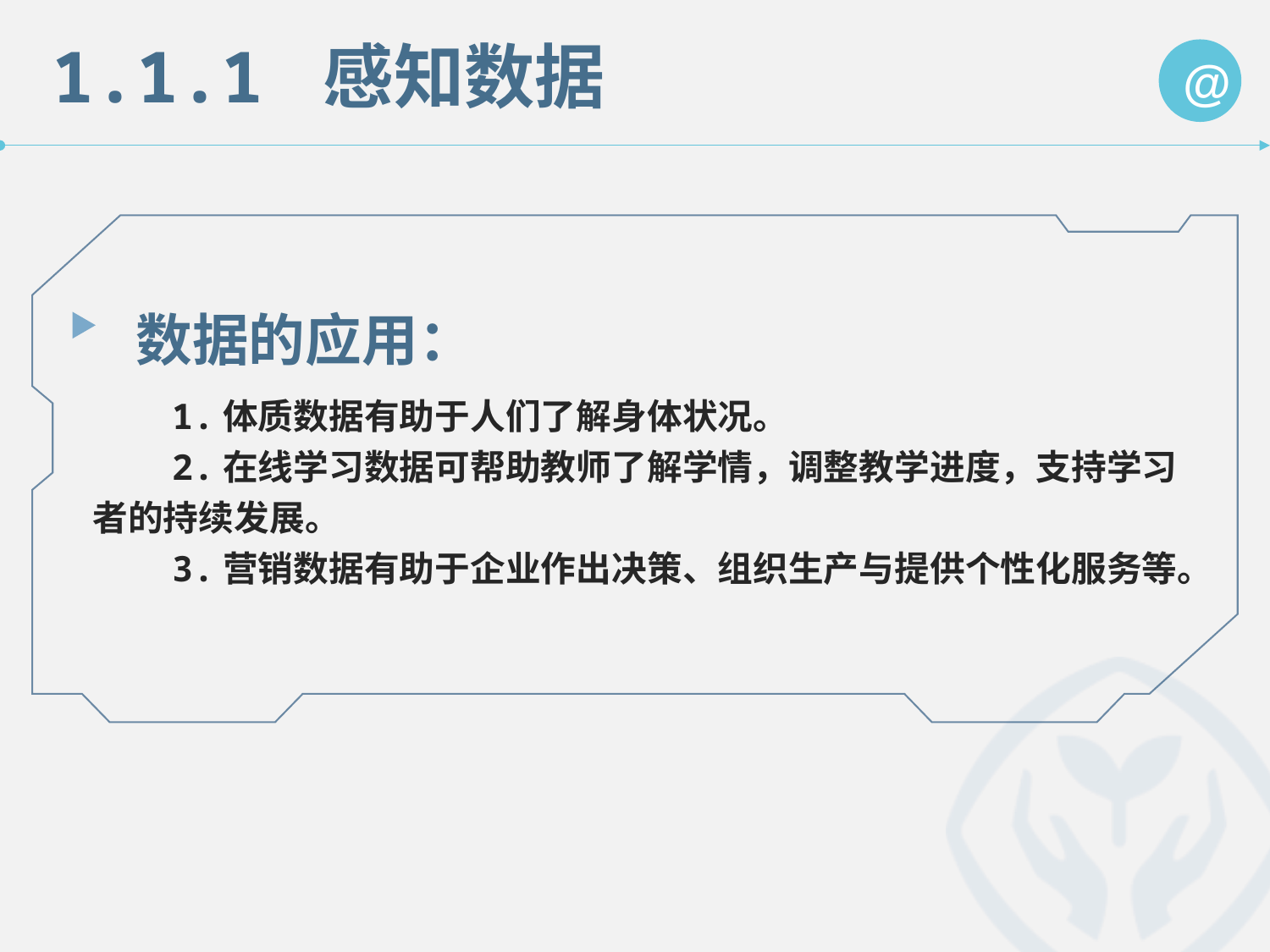

数据的应用：

　　1.体质数据有助于人们了解身体状况。
　　2.在线学习数据可帮助教师了解学情，调整教学进度，支持学习者的持续发展。
　　3.营销数据有助于企业作出决策、组织生产与提供个性化服务等。